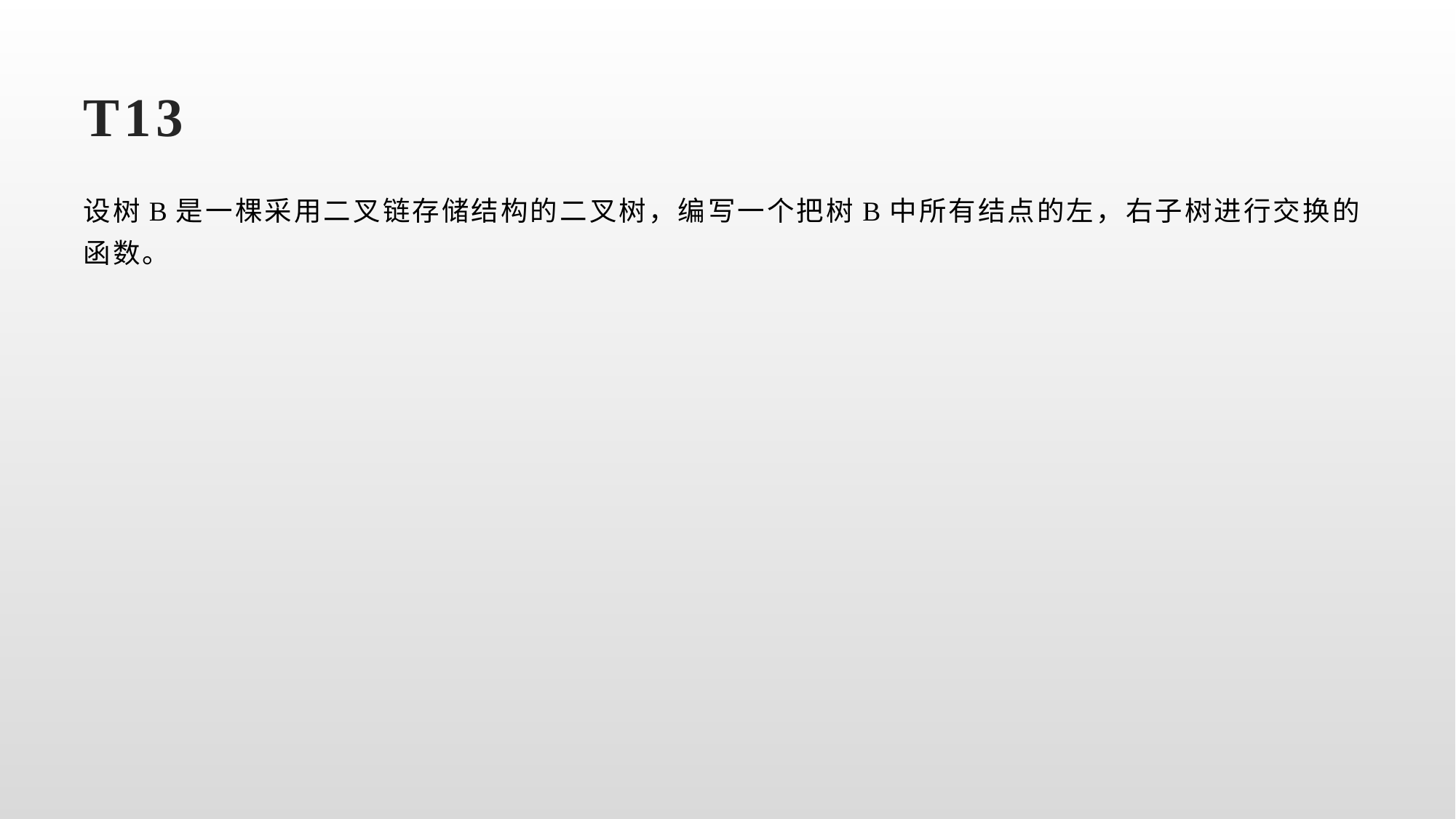

# T13
设树B是一棵采用二叉链存储结构的二叉树，编写一个把树B中所有结点的左，右子树进行交换的函数。